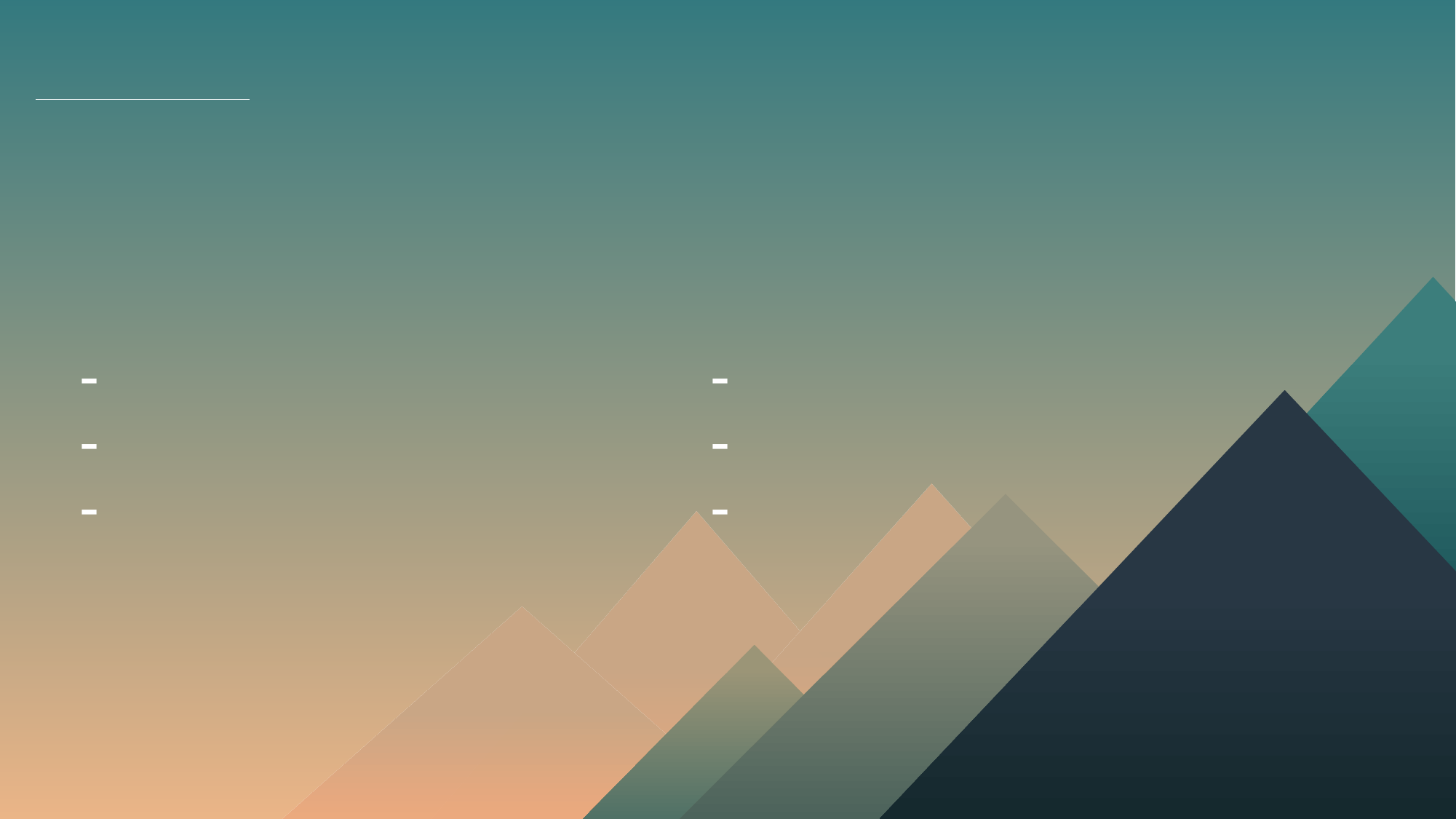

Role Sharing
박장호

UI 디자인
API 연동
지도 연동

박인혁

이메일 전송 기능
텔레그램 봇 기능
C/C++ 연동